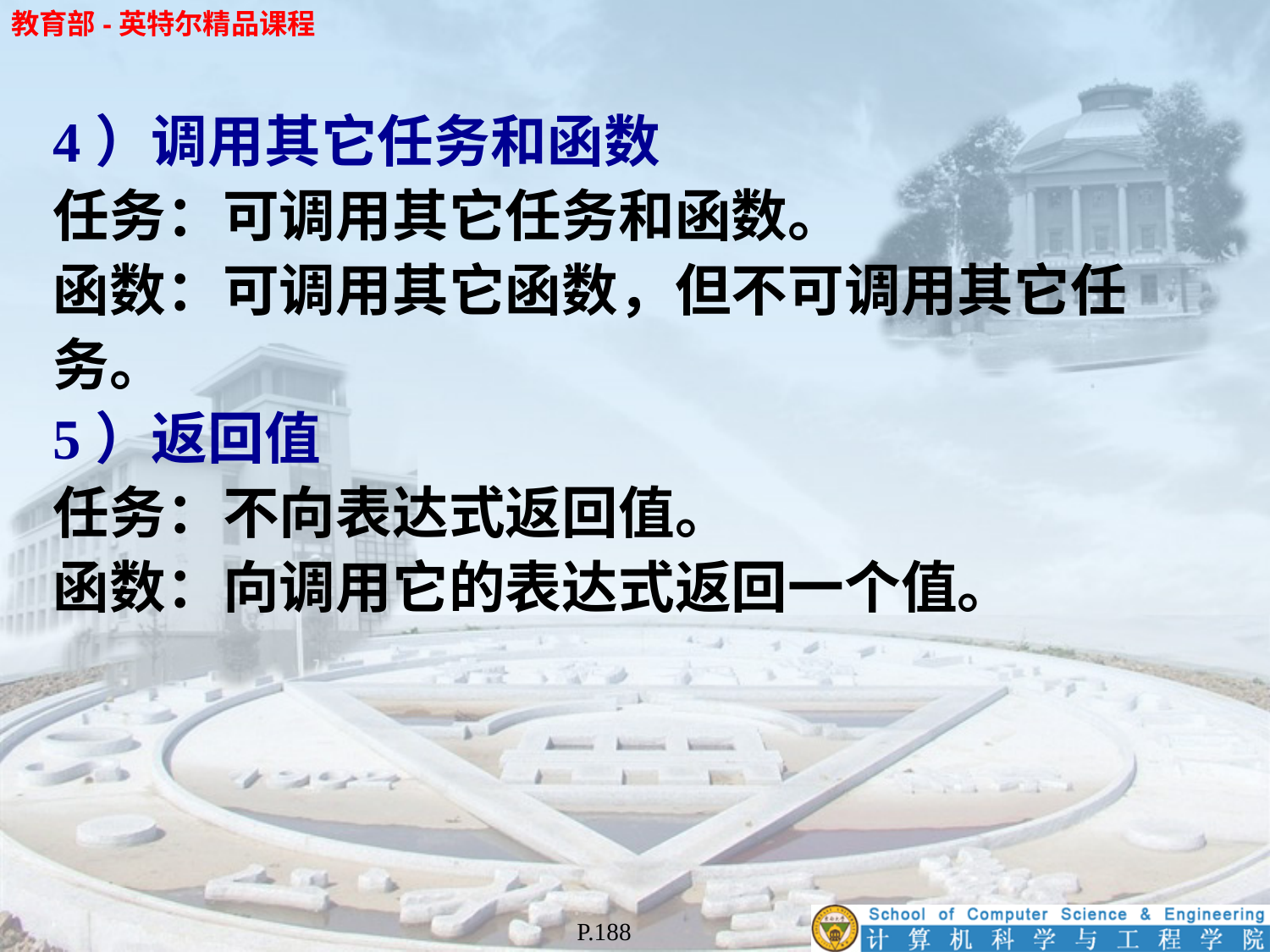

4）调用其它任务和函数
任务：可调用其它任务和函数。
函数：可调用其它函数，但不可调用其它任务。
5）返回值
任务：不向表达式返回值。
函数：向调用它的表达式返回一个值。
P.188